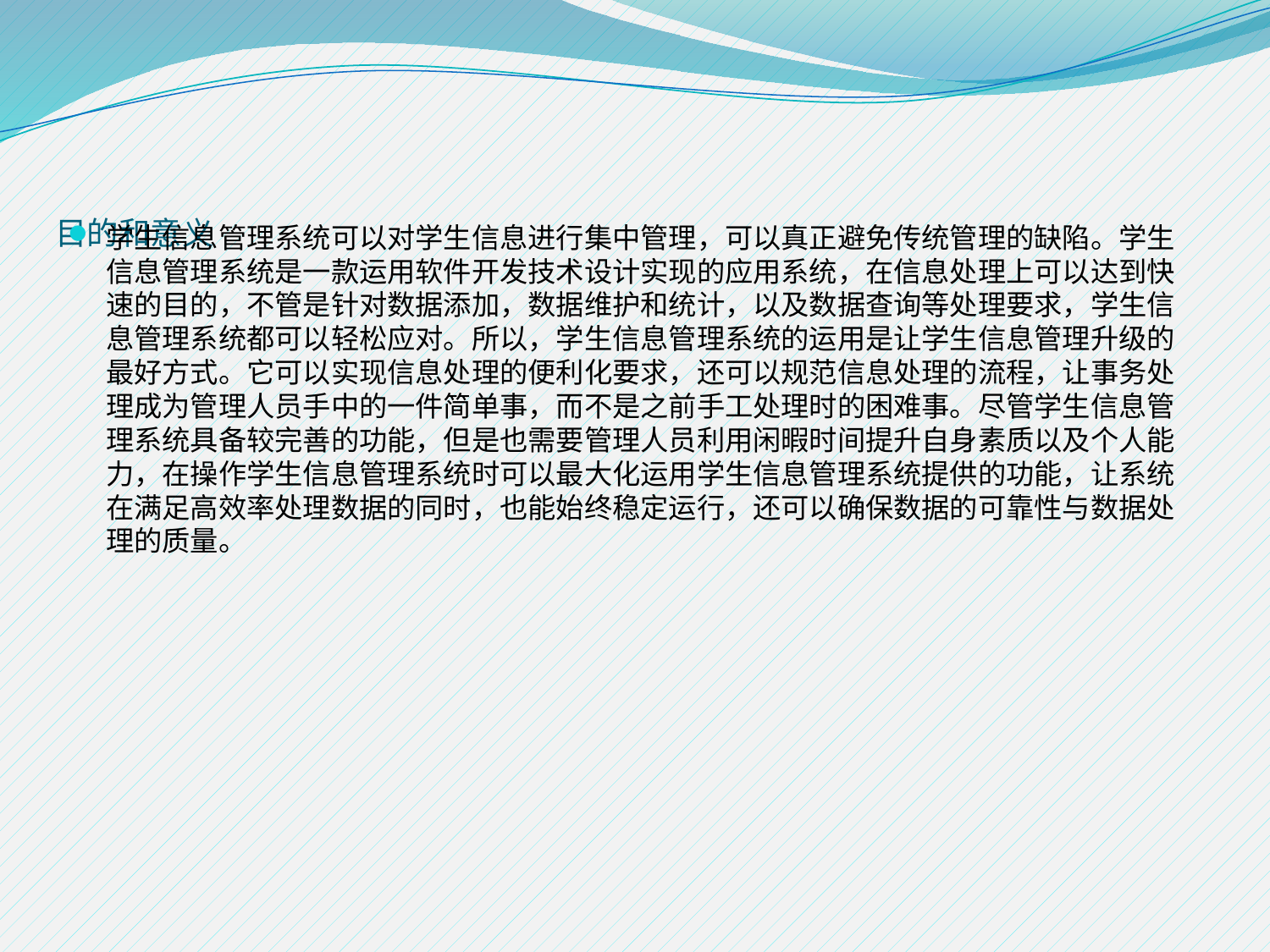

# 目的和意义
学生信息管理系统可以对学生信息进行集中管理，可以真正避免传统管理的缺陷。学生信息管理系统是一款运用软件开发技术设计实现的应用系统，在信息处理上可以达到快速的目的，不管是针对数据添加，数据维护和统计，以及数据查询等处理要求，学生信息管理系统都可以轻松应对。所以，学生信息管理系统的运用是让学生信息管理升级的最好方式。它可以实现信息处理的便利化要求，还可以规范信息处理的流程，让事务处理成为管理人员手中的一件简单事，而不是之前手工处理时的困难事。尽管学生信息管理系统具备较完善的功能，但是也需要管理人员利用闲暇时间提升自身素质以及个人能力，在操作学生信息管理系统时可以最大化运用学生信息管理系统提供的功能，让系统在满足高效率处理数据的同时，也能始终稳定运行，还可以确保数据的可靠性与数据处理的质量。